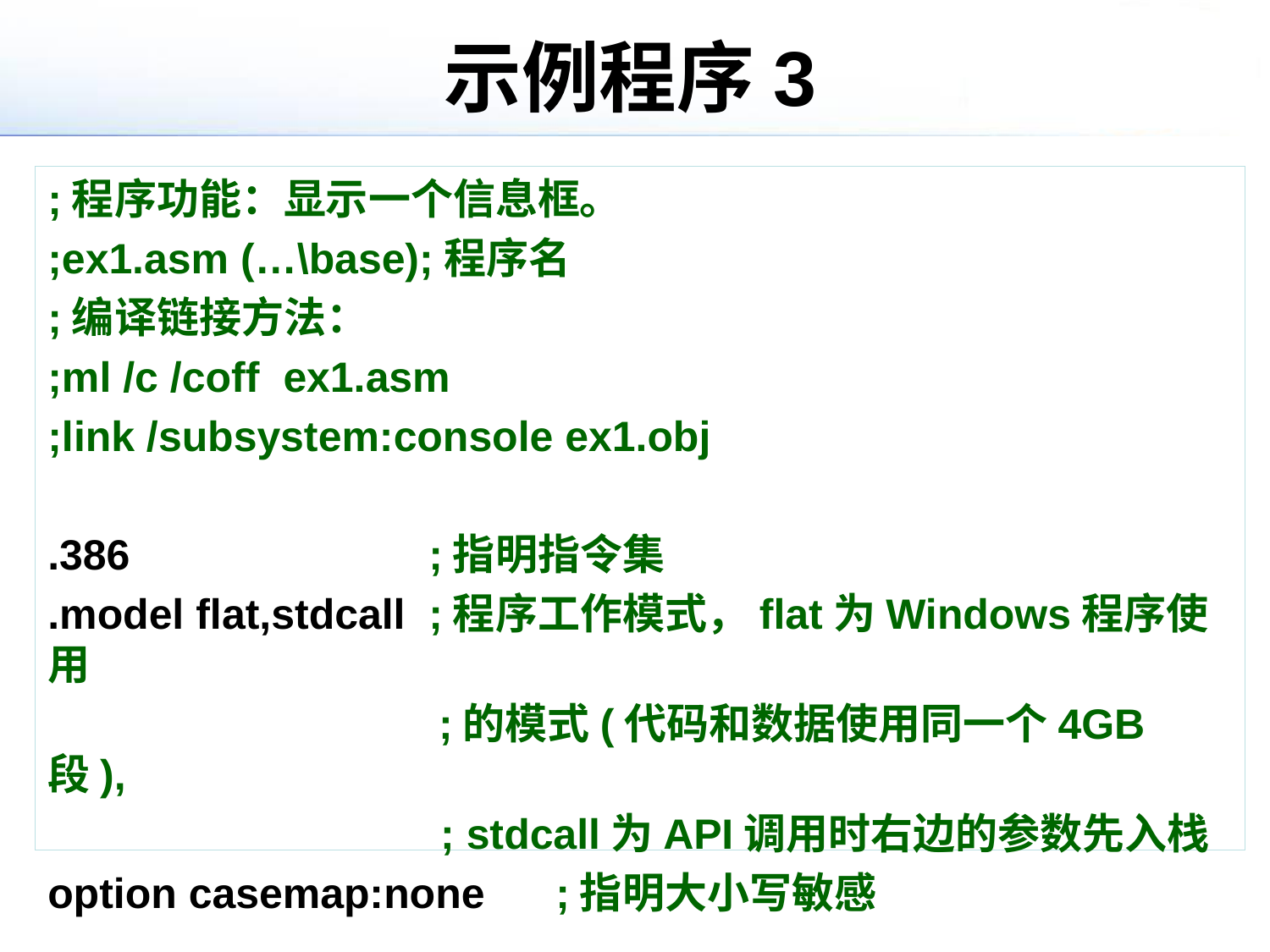

# 示例程序3
;程序功能：显示一个信息框。
;ex1.asm (…\base);程序名
;编译链接方法：
;ml /c /coff  ex1.asm
;link /subsystem:console ex1.obj

.386			;指明指令集
.model flat,stdcall	;程序工作模式，flat为Windows程序使用
                                 ;的模式(代码和数据使用同一个4GB段),
			 ; stdcall为API调用时右边的参数先入栈
option casemap:none	;指明大小写敏感